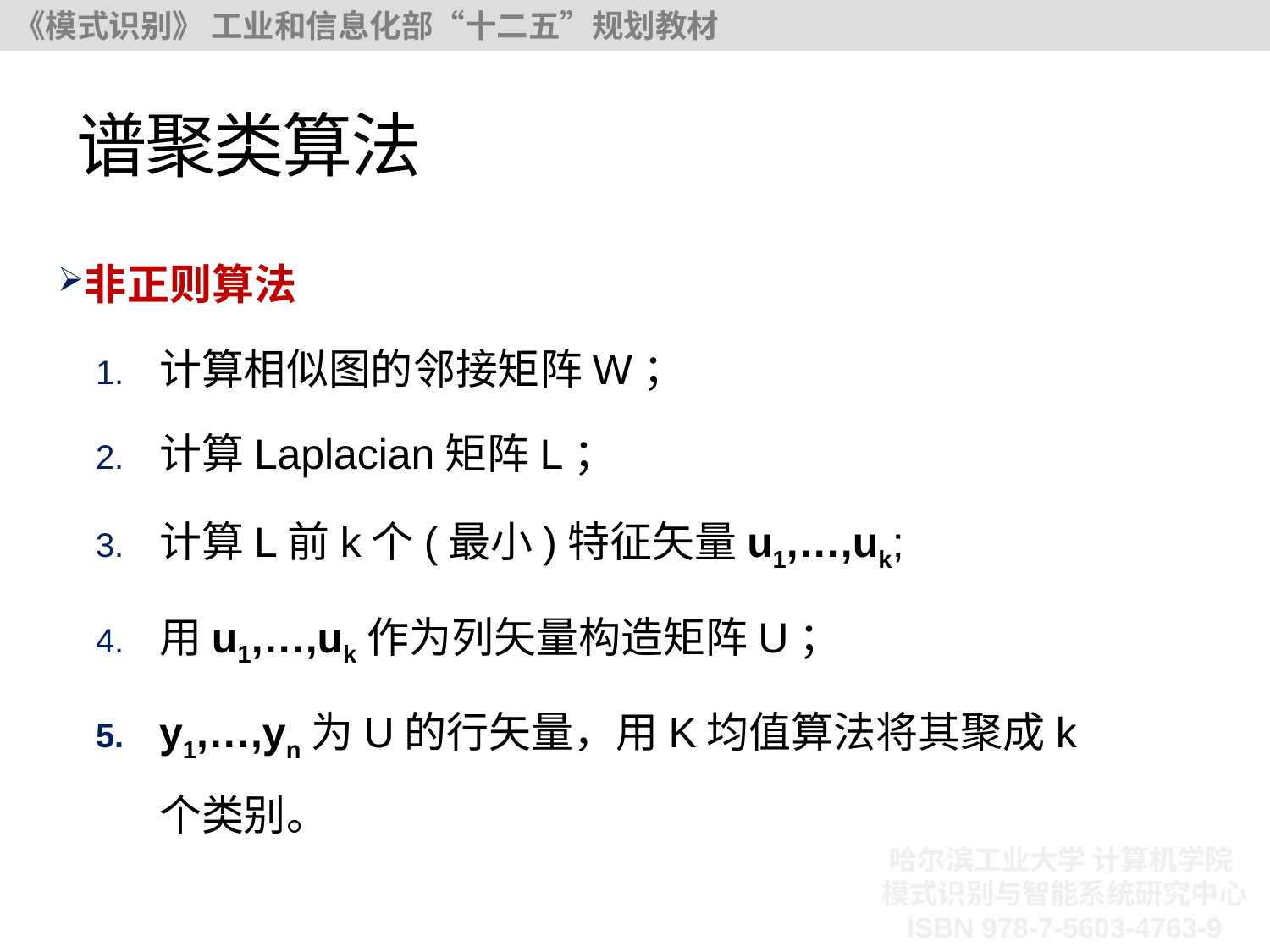

# 谱聚类算法
非正则算法
计算相似图的邻接矩阵W；
计算Laplacian矩阵L；
计算L前k个(最小)特征矢量u1,…,uk;
用u1,…,uk作为列矢量构造矩阵U；
y1,…,yn为U的行矢量，用K均值算法将其聚成k个类别。